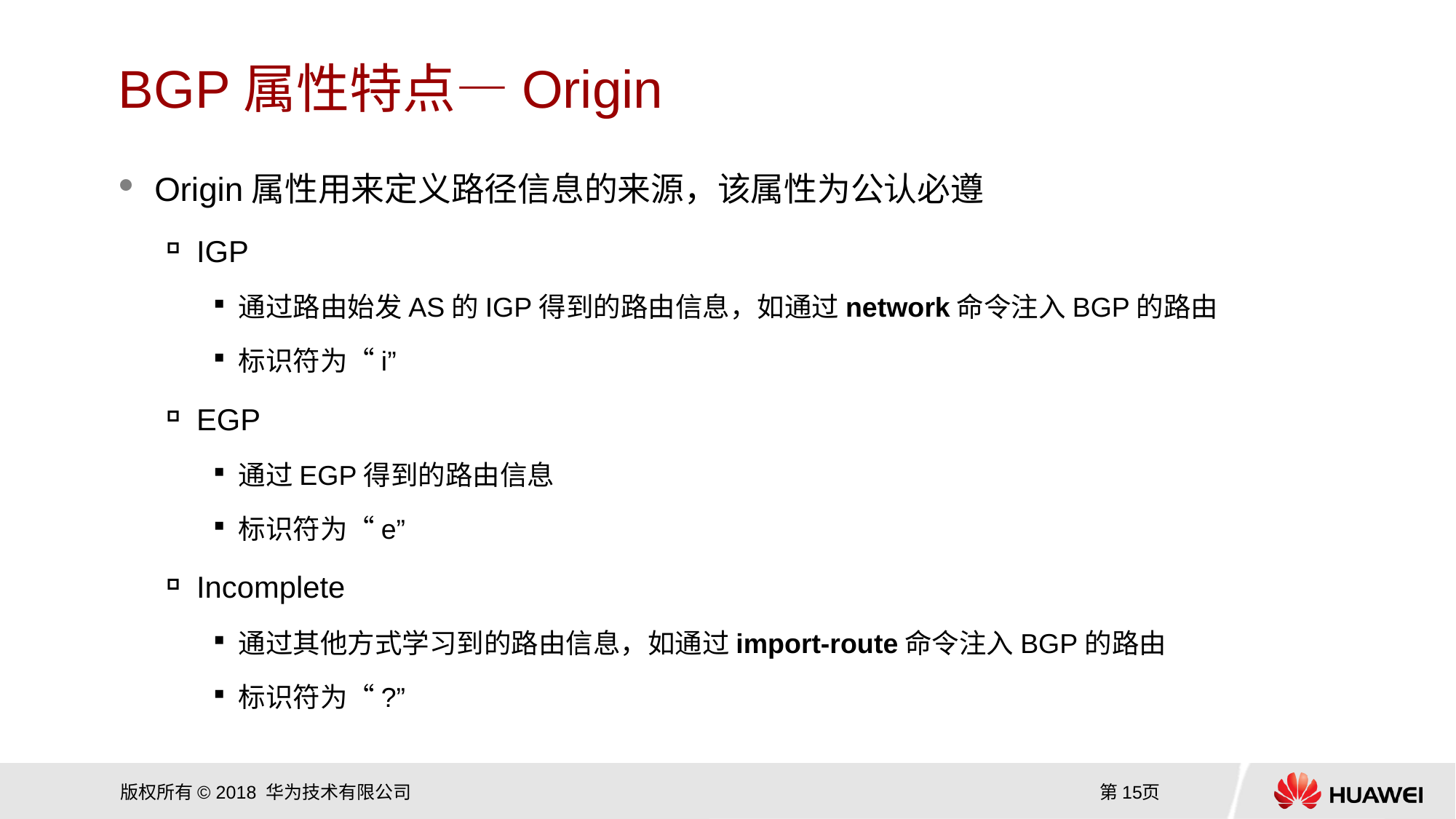

# BGP属性特点—Origin
Origin属性用来定义路径信息的来源，该属性为公认必遵
IGP
通过路由始发AS的IGP得到的路由信息，如通过network命令注入BGP的路由
标识符为“i”
EGP
通过EGP得到的路由信息
标识符为“e”
Incomplete
通过其他方式学习到的路由信息，如通过import-route命令注入BGP的路由
标识符为“?”